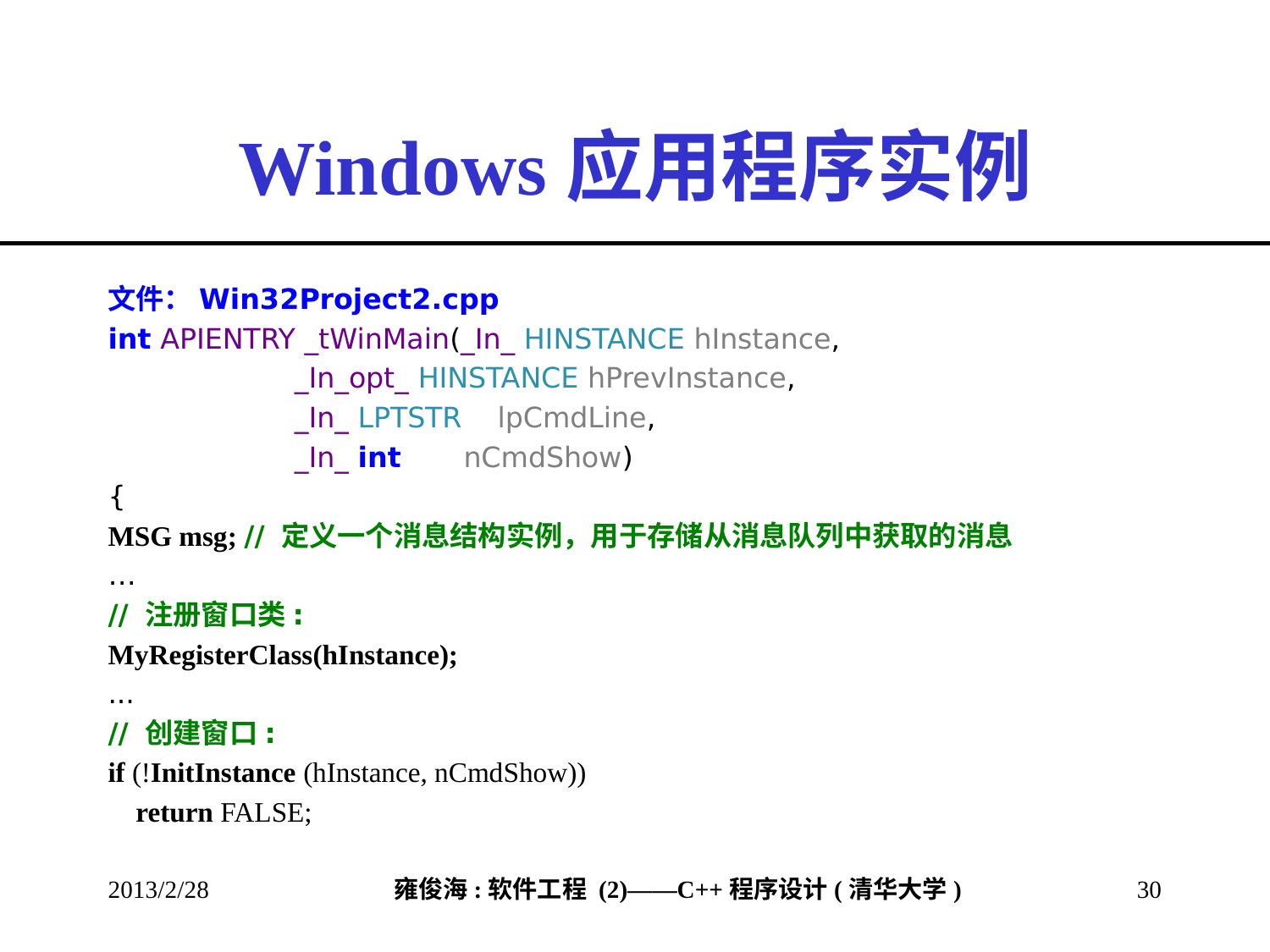

# Windows应用程序实例
文件：Win32Project2.cpp
int APIENTRY _tWinMain(_In_ HINSTANCE hInstance,
                     _In_opt_ HINSTANCE hPrevInstance,
                     _In_ LPTSTR    lpCmdLine,
                     _In_ int       nCmdShow)
{
MSG msg; // 定义一个消息结构实例，用于存储从消息队列中获取的消息
…
// 注册窗口类:
MyRegisterClass(hInstance);
...
// 创建窗口:
if (!InitInstance (hInstance, nCmdShow))
    return FALSE;

2013/2/28
30